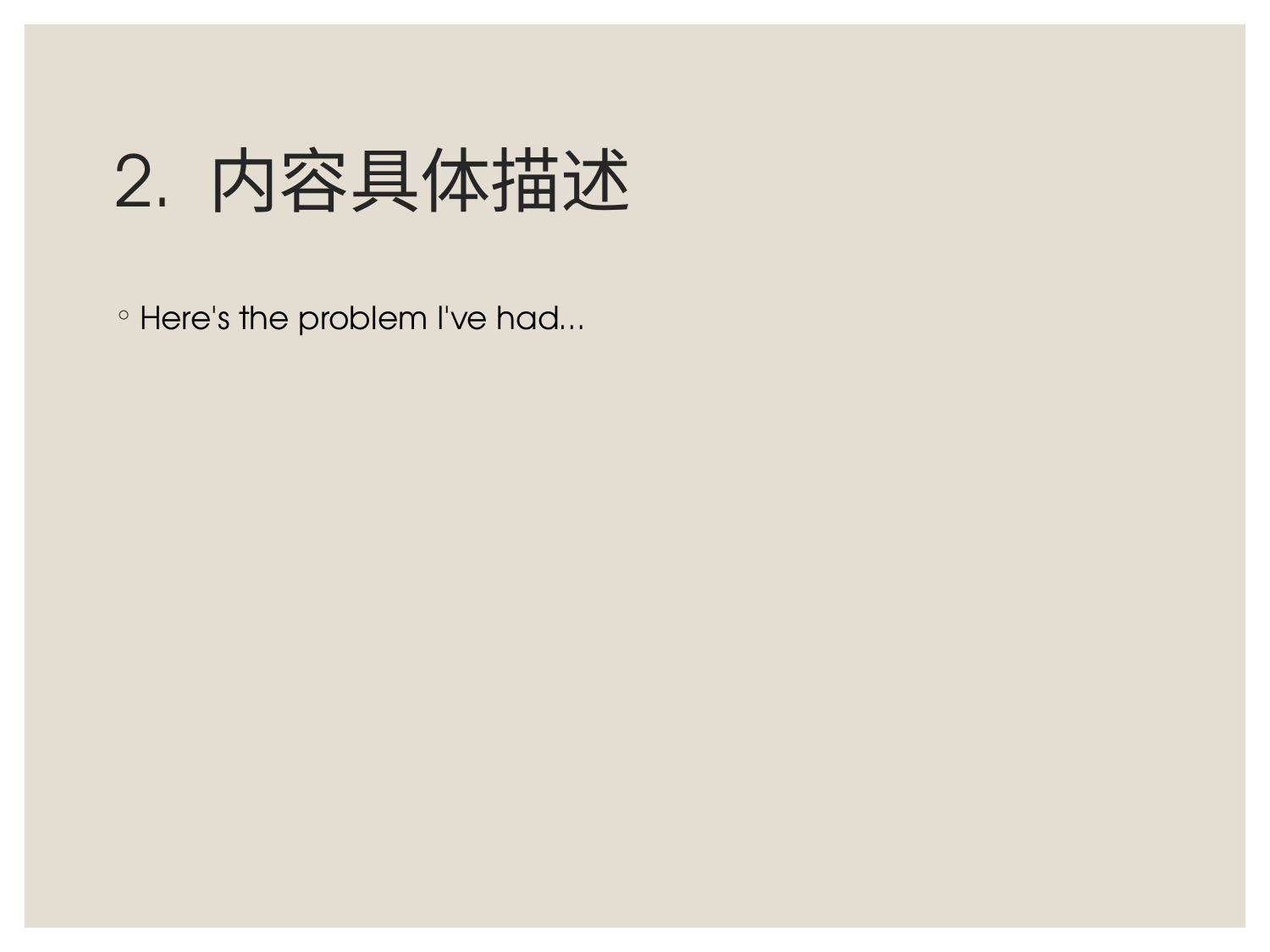

# 2. 内容具体描述
Here's the problem I've had…